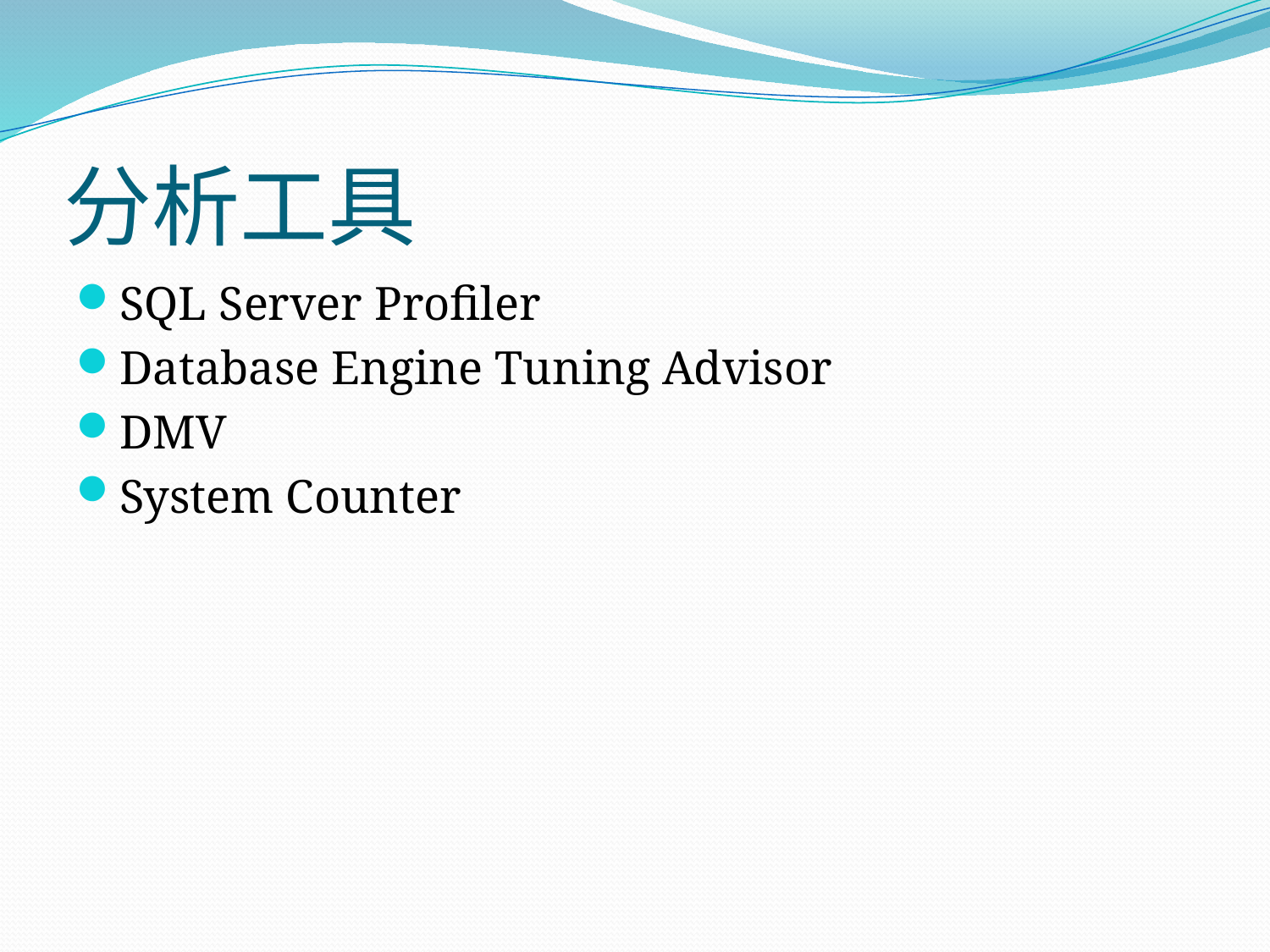

# 分析工具
SQL Server Profiler
Database Engine Tuning Advisor
DMV
System Counter